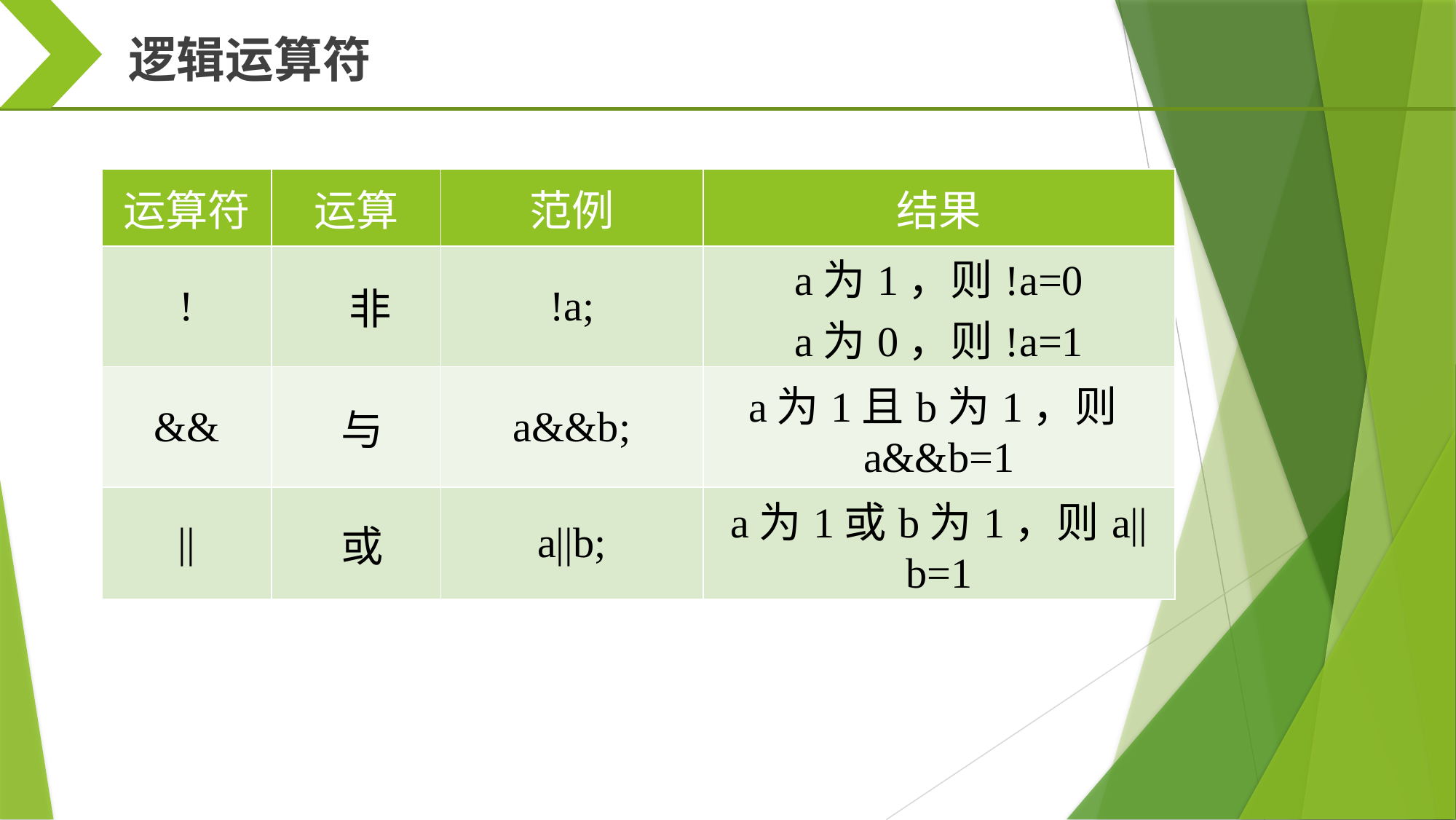

逻辑运算符
| 运算符 | 运算 | 范例 | 结果 |
| --- | --- | --- | --- |
| ! | 非 | !a; | a为1，则!a=0 a为0，则!a=1 |
| && | 与 | a&&b; | a为1且b为1，则a&&b=1 |
| || | 或 | a||b; | a为1或b为1，则a||b=1 |